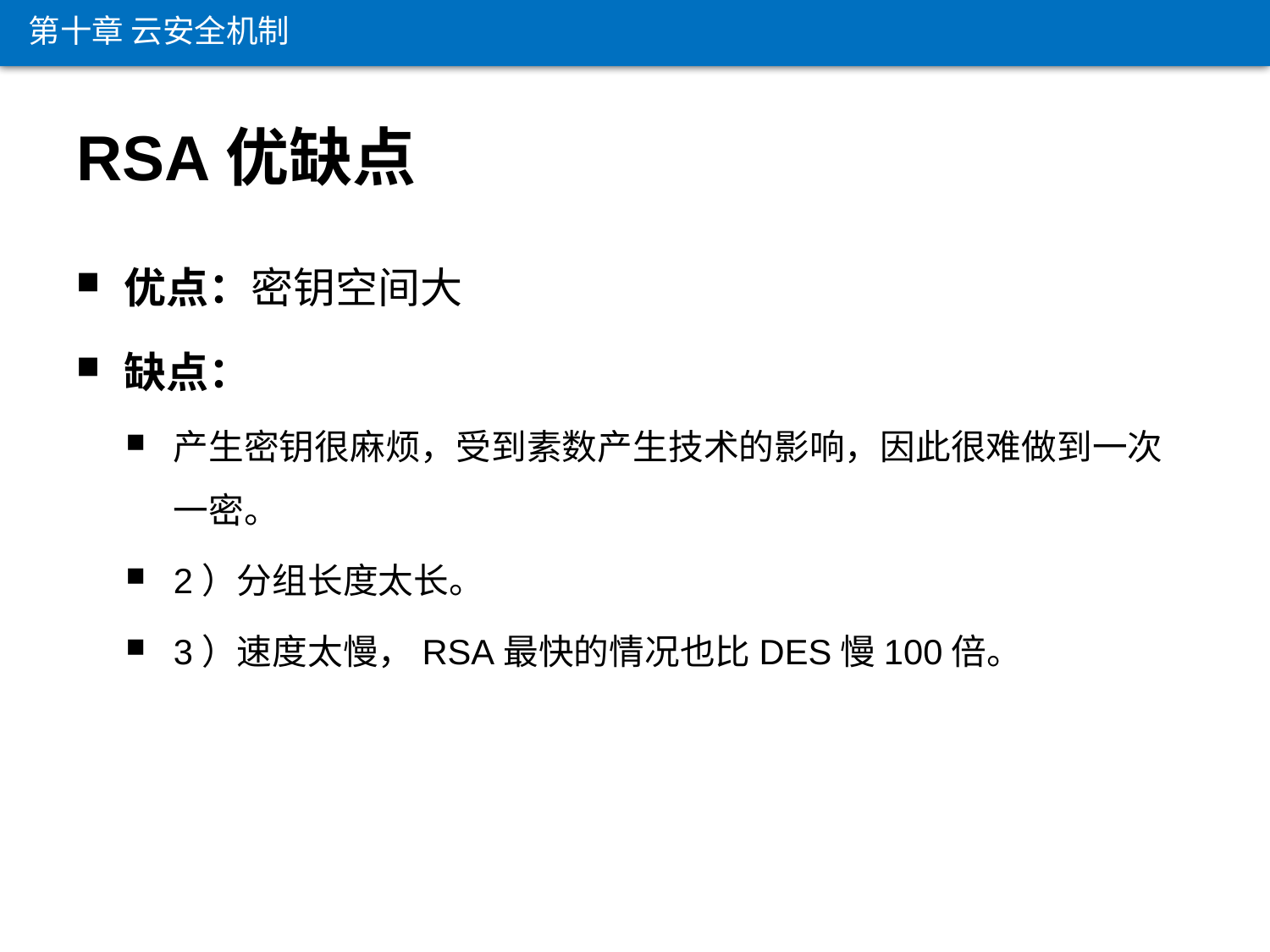

第十章 云安全机制
RSA优缺点
优点：密钥空间大
缺点：
产生密钥很麻烦，受到素数产生技术的影响，因此很难做到一次一密。
2）分组长度太长。
3）速度太慢，RSA最快的情况也比DES慢100倍。